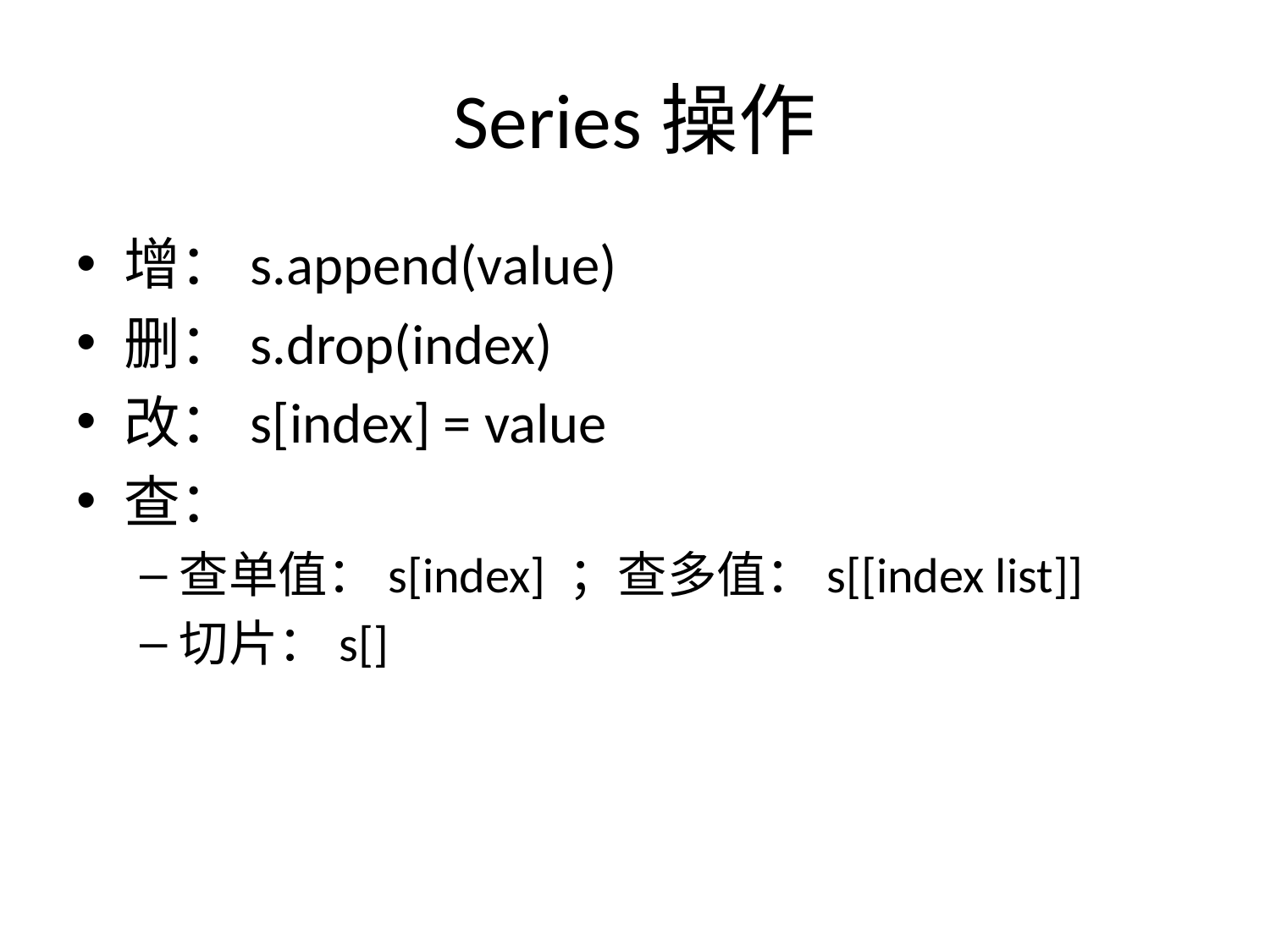

# Series操作
增：s.append(value)
删：s.drop(index)
改：s[index] = value
查：
查单值：s[index] ；查多值：s[[index list]]
切片：s[]